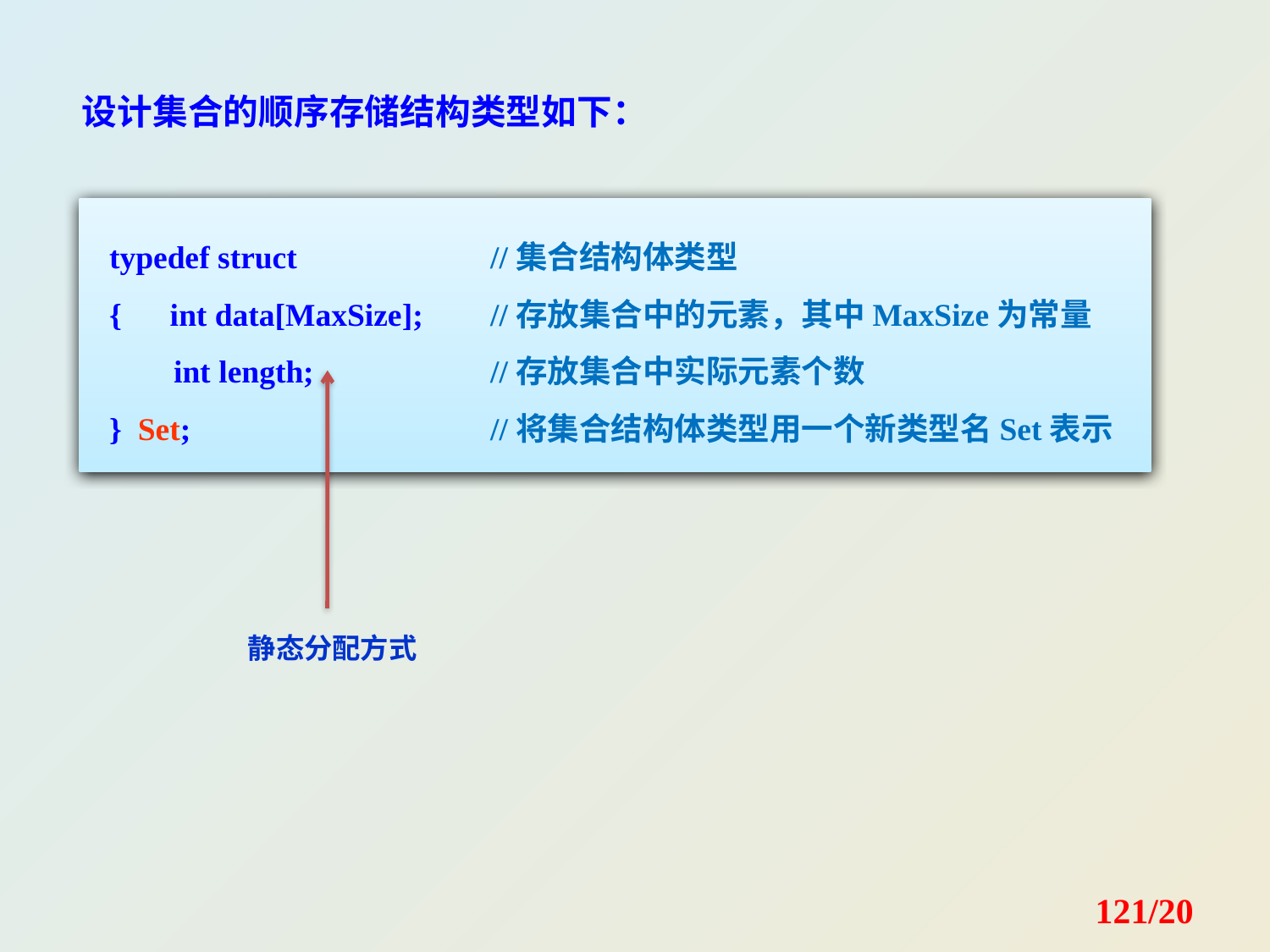

设计集合的顺序存储结构类型如下：

typedef struct		//集合结构体类型
{      int data[MaxSize];	//存放集合中的元素，其中MaxSize为常量
        int length;		//存放集合中实际元素个数
}  Set;			//将集合结构体类型用一个新类型名Set表示
静态分配方式
121/20